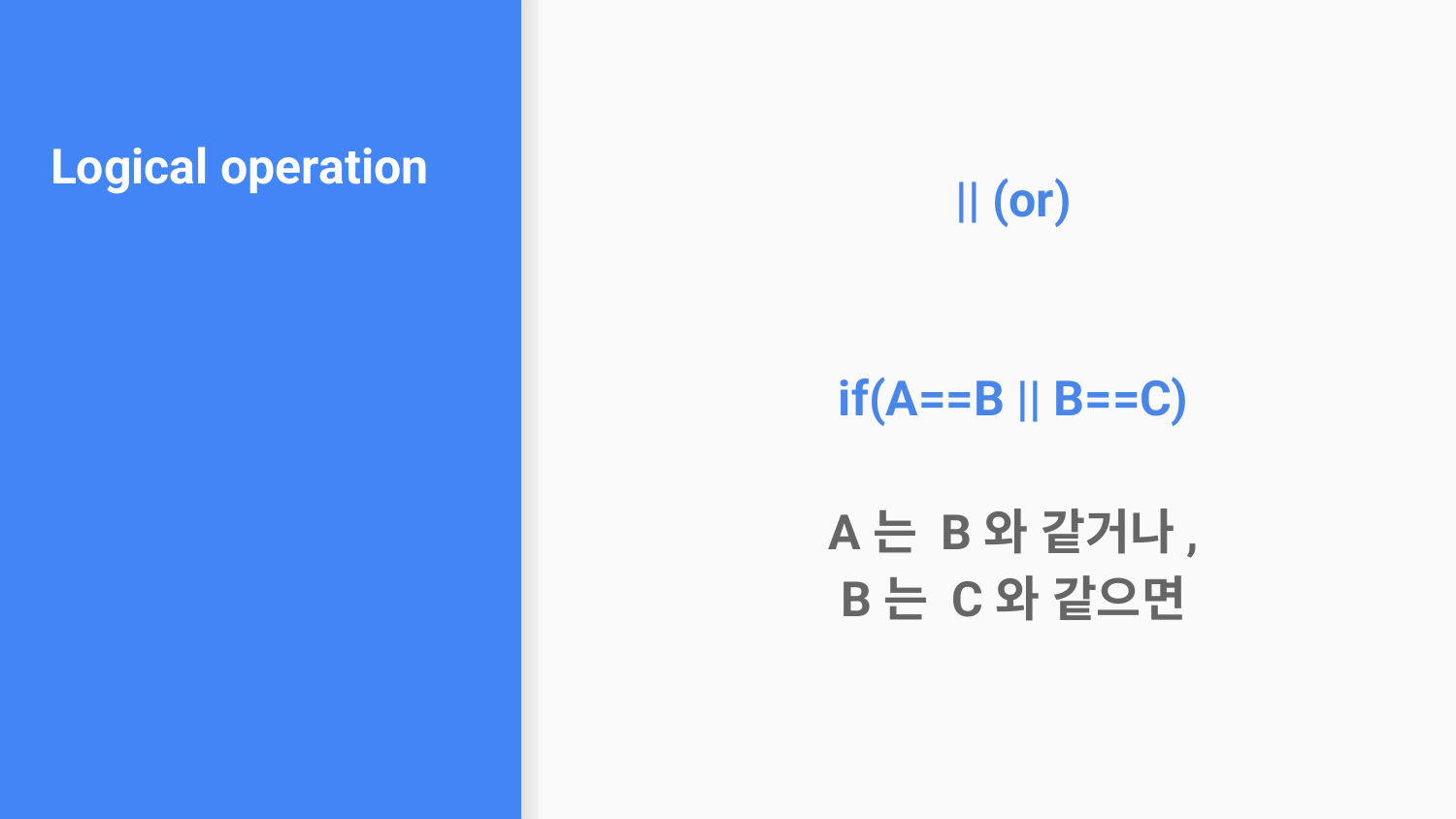

# Logical operation
|| (or)

if(A==B || B==C)
 A는 B와 같거나,
B는 C와 같으면